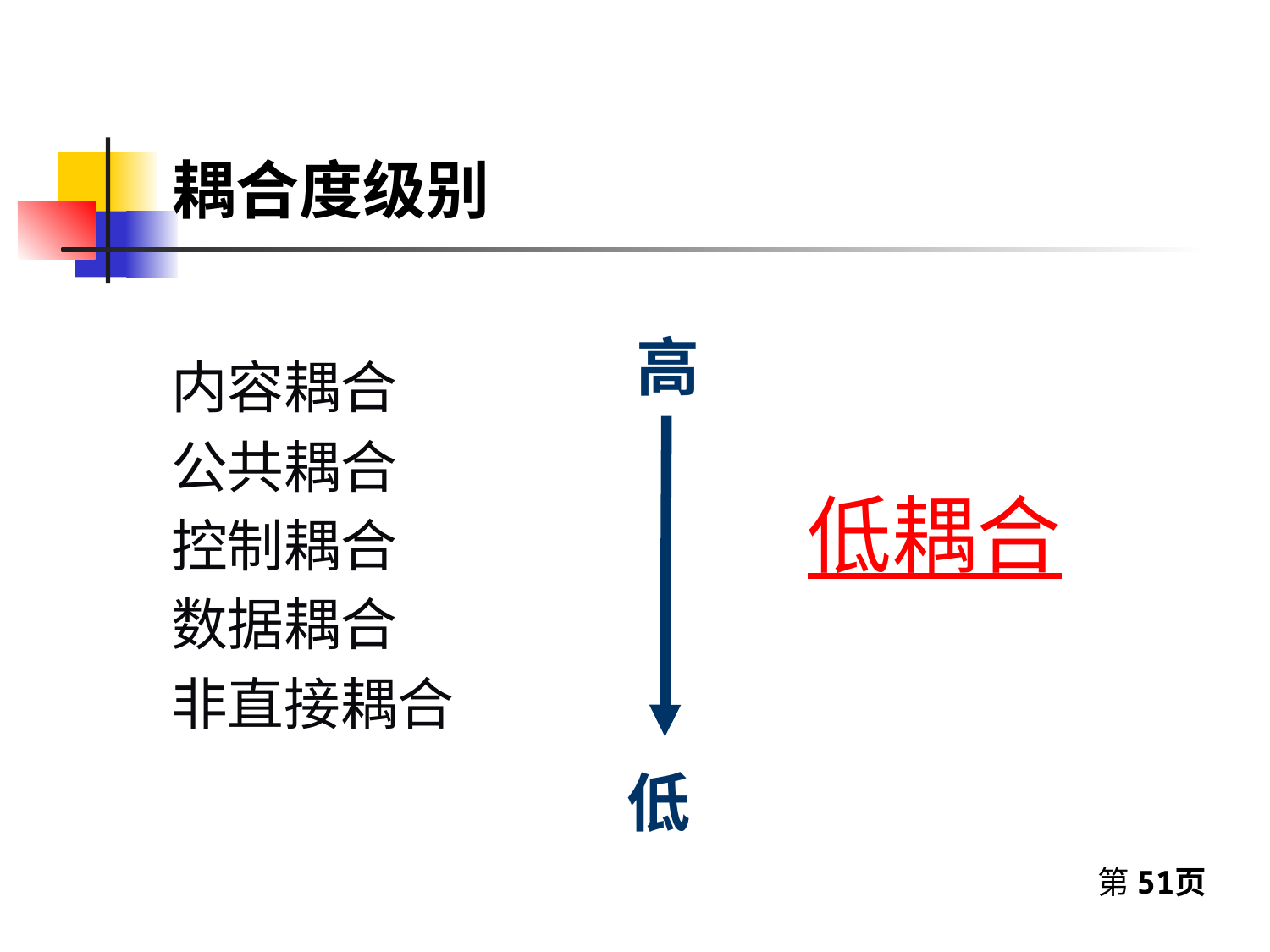

# 耦合度级别
高
内容耦合
公共耦合
控制耦合
数据耦合
非直接耦合

低耦合
低